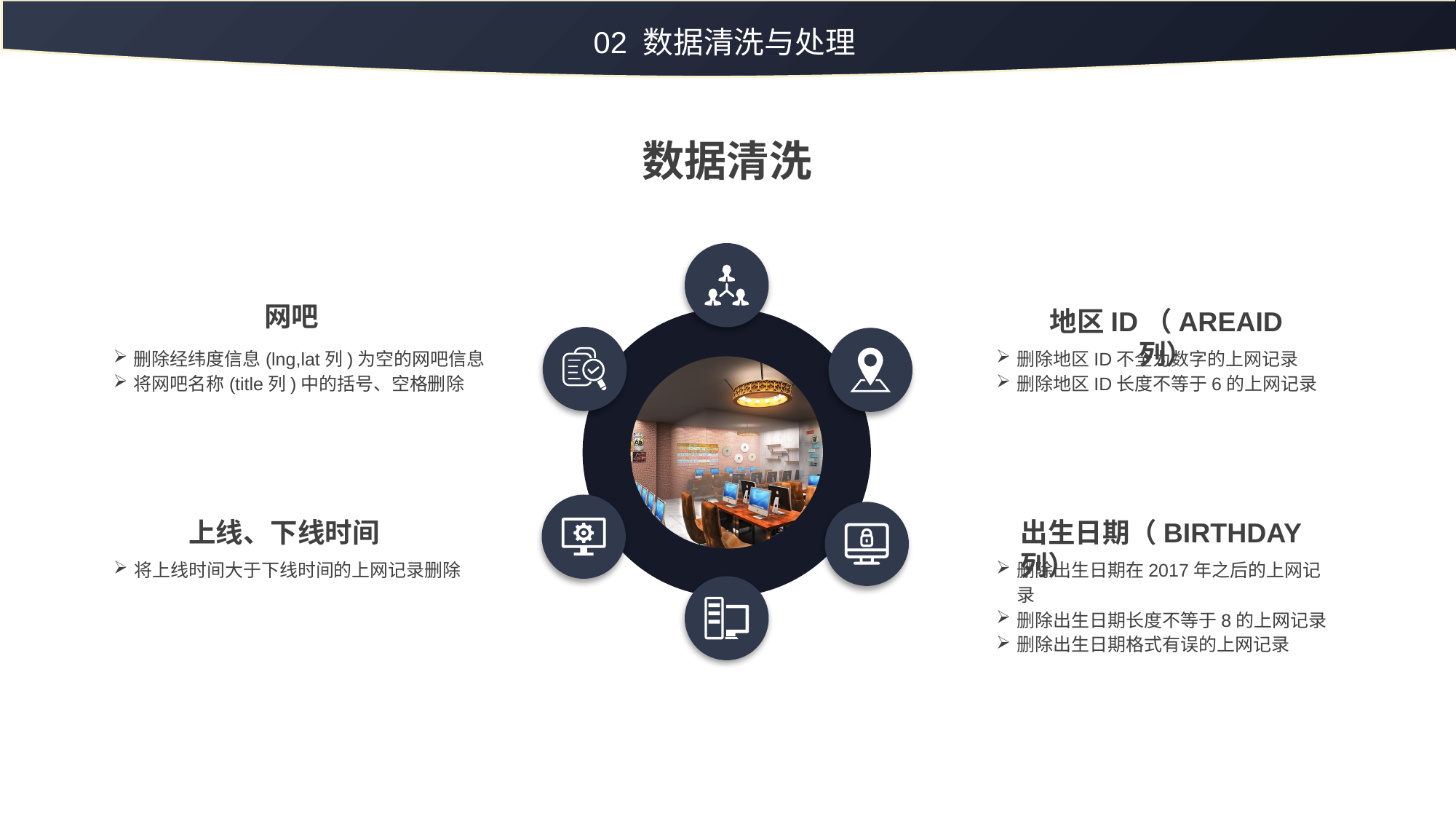

02 数据清洗与处理
数据清洗

网吧
删除经纬度信息(lng,lat列)为空的网吧信息
将网吧名称(title列)中的括号、空格删除
地区ID（AREAID列）
删除地区ID不全为数字的上网记录
删除地区ID长度不等于6的上网记录
上线、下线时间
将上线时间大于下线时间的上网记录删除
出生日期（BIRTHDAY列）
删除出生日期在2017年之后的上网记录
删除出生日期长度不等于8的上网记录
删除出生日期格式有误的上网记录